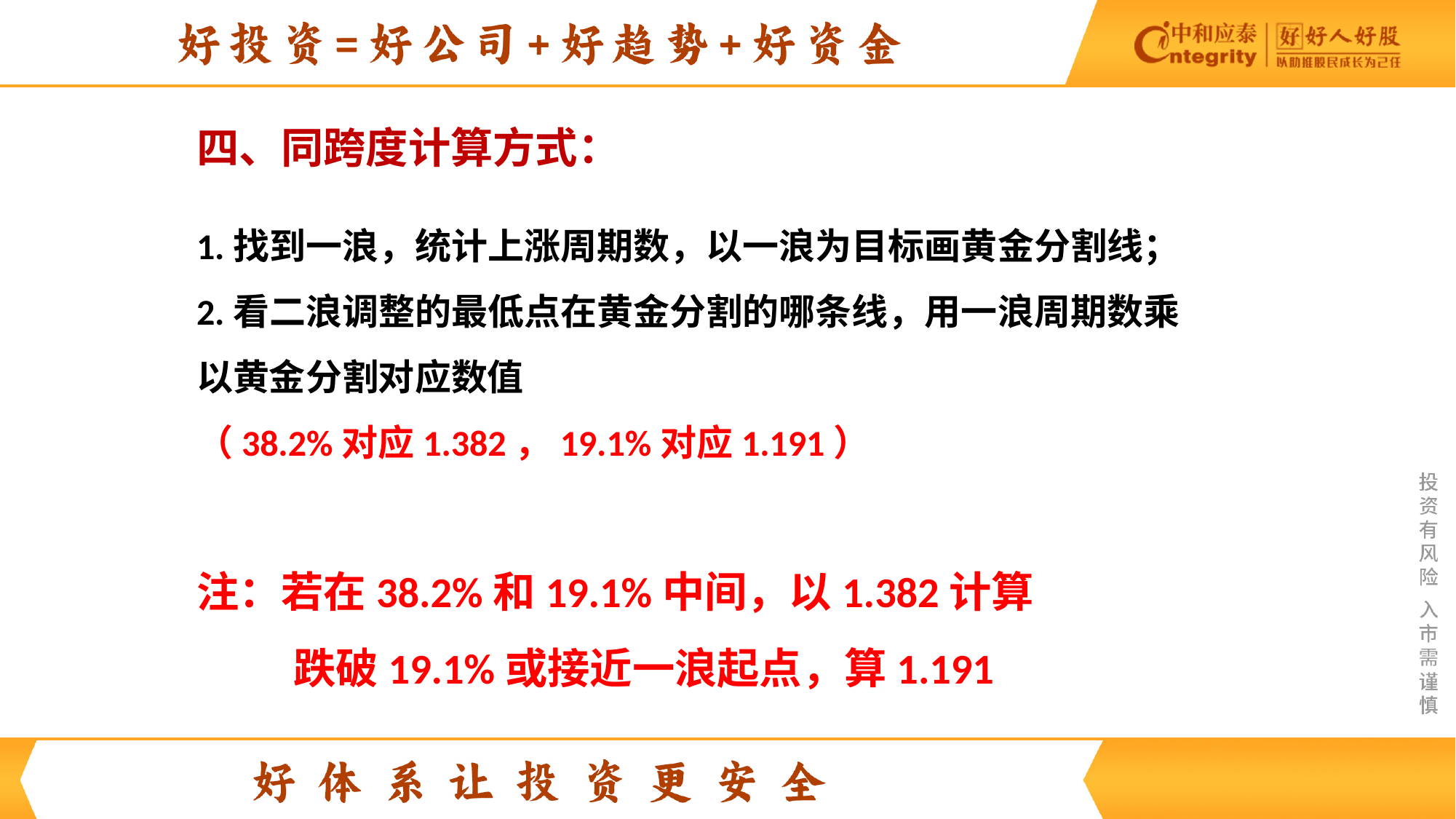

四、同跨度计算方式：
1.找到一浪，统计上涨周期数，以一浪为目标画黄金分割线；
2.看二浪调整的最低点在黄金分割的哪条线，用一浪周期数乘以黄金分割对应数值
（38.2%对应1.382，19.1%对应1.191）

注：若在38.2%和19.1%中间，以1.382计算
         跌破19.1%或接近一浪起点，算1.191

8